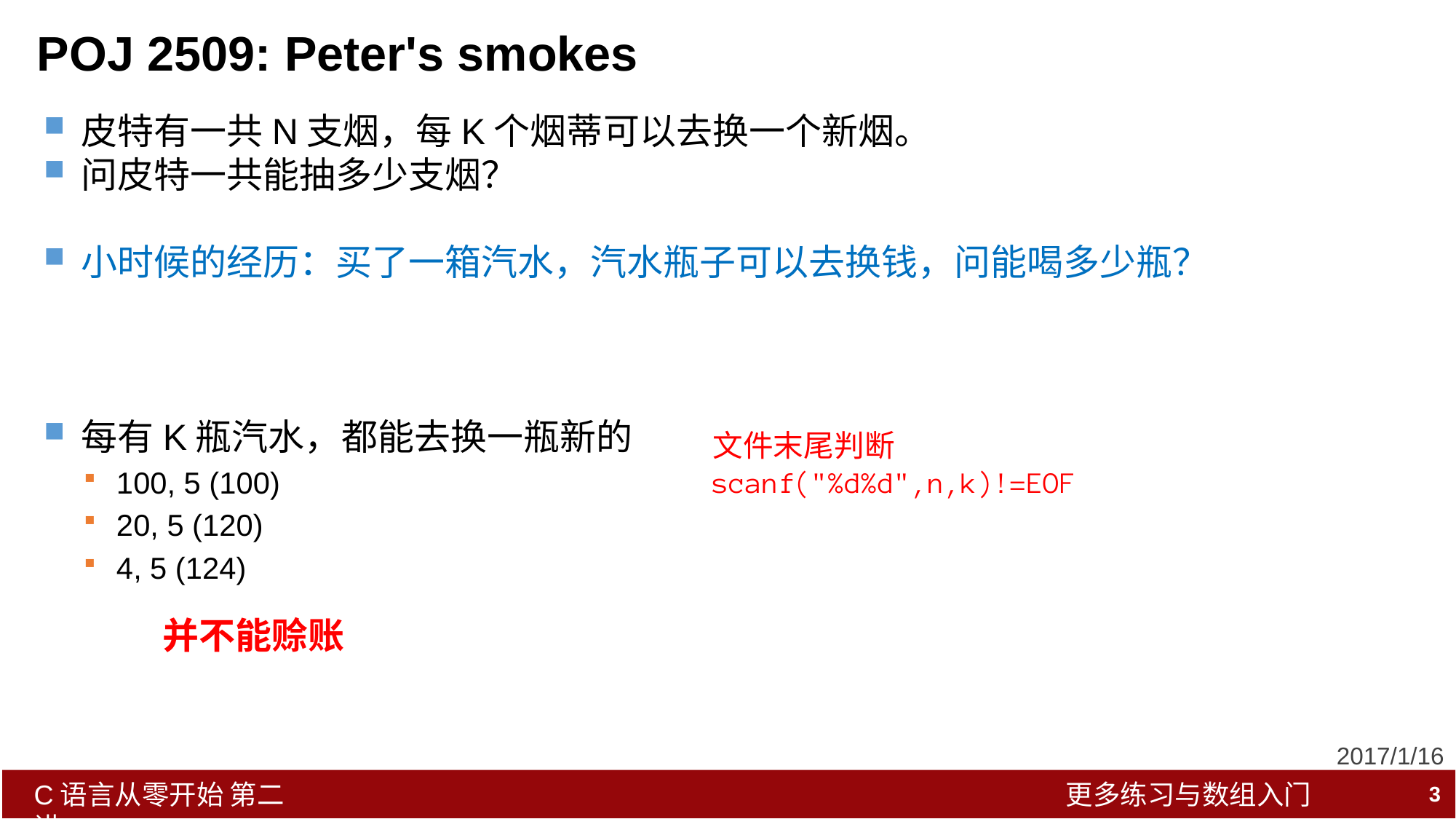

# POJ 2509: Peter's smokes
皮特有一共N支烟，每K个烟蒂可以去换一个新烟。
问皮特一共能抽多少支烟？

小时候的经历：买了一箱汽水，汽水瓶子可以去换钱，问能喝多少瓶？

每有K瓶汽水，都能去换一瓶新的
100, 5 (100)
20, 5 (120)
4, 5 (124)
文件末尾判断
scanf("%d%d",n,k)!=EOF
并不能赊账
2017/1/16
3